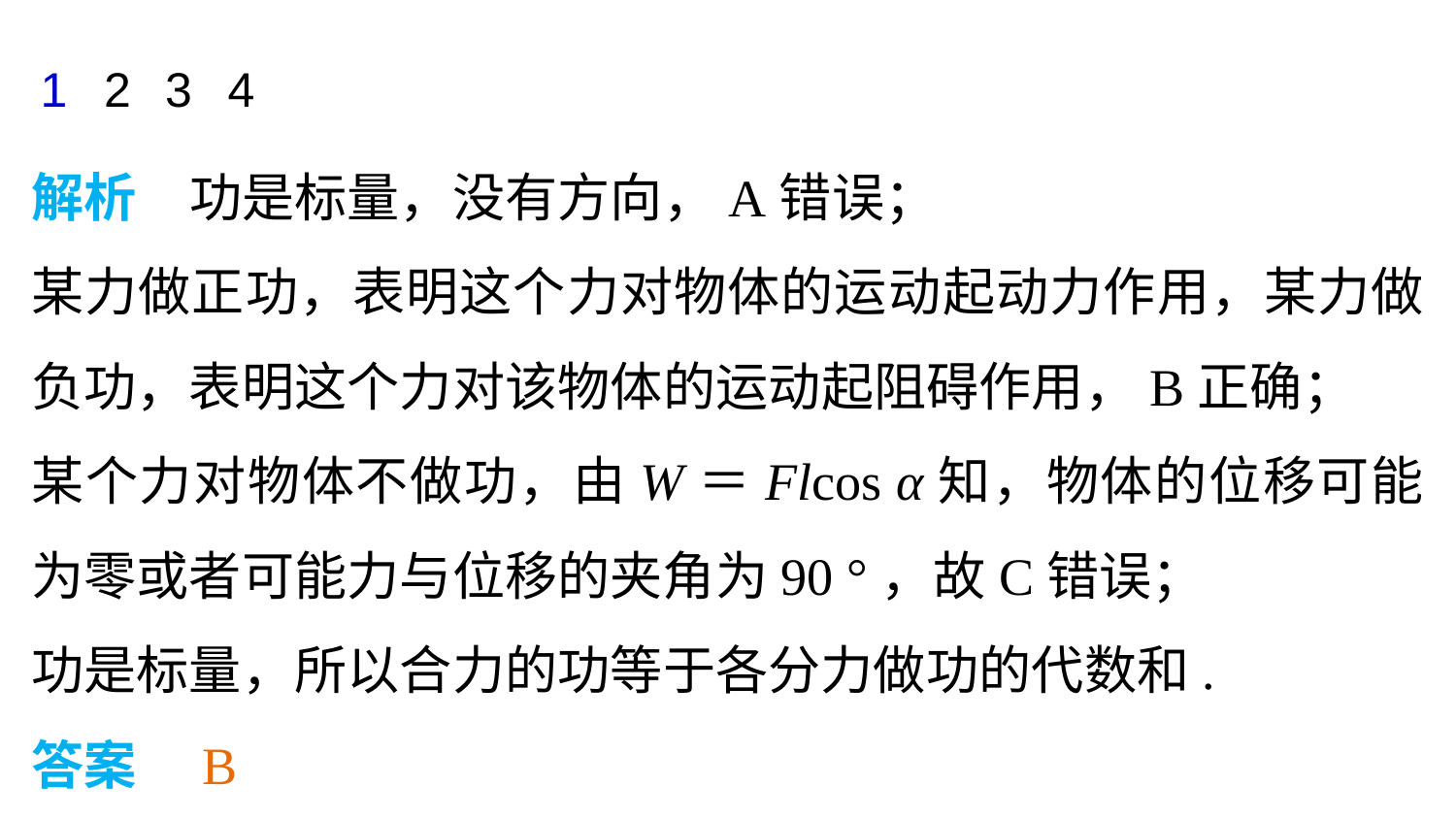

1
2
3
4
解析　功是标量，没有方向，A错误；
某力做正功，表明这个力对物体的运动起动力作用，某力做负功，表明这个力对该物体的运动起阻碍作用，B正确；
某个力对物体不做功，由W＝Flcos α知，物体的位移可能为零或者可能力与位移的夹角为90 °，故C错误；
功是标量，所以合力的功等于各分力做功的代数和.
答案　B